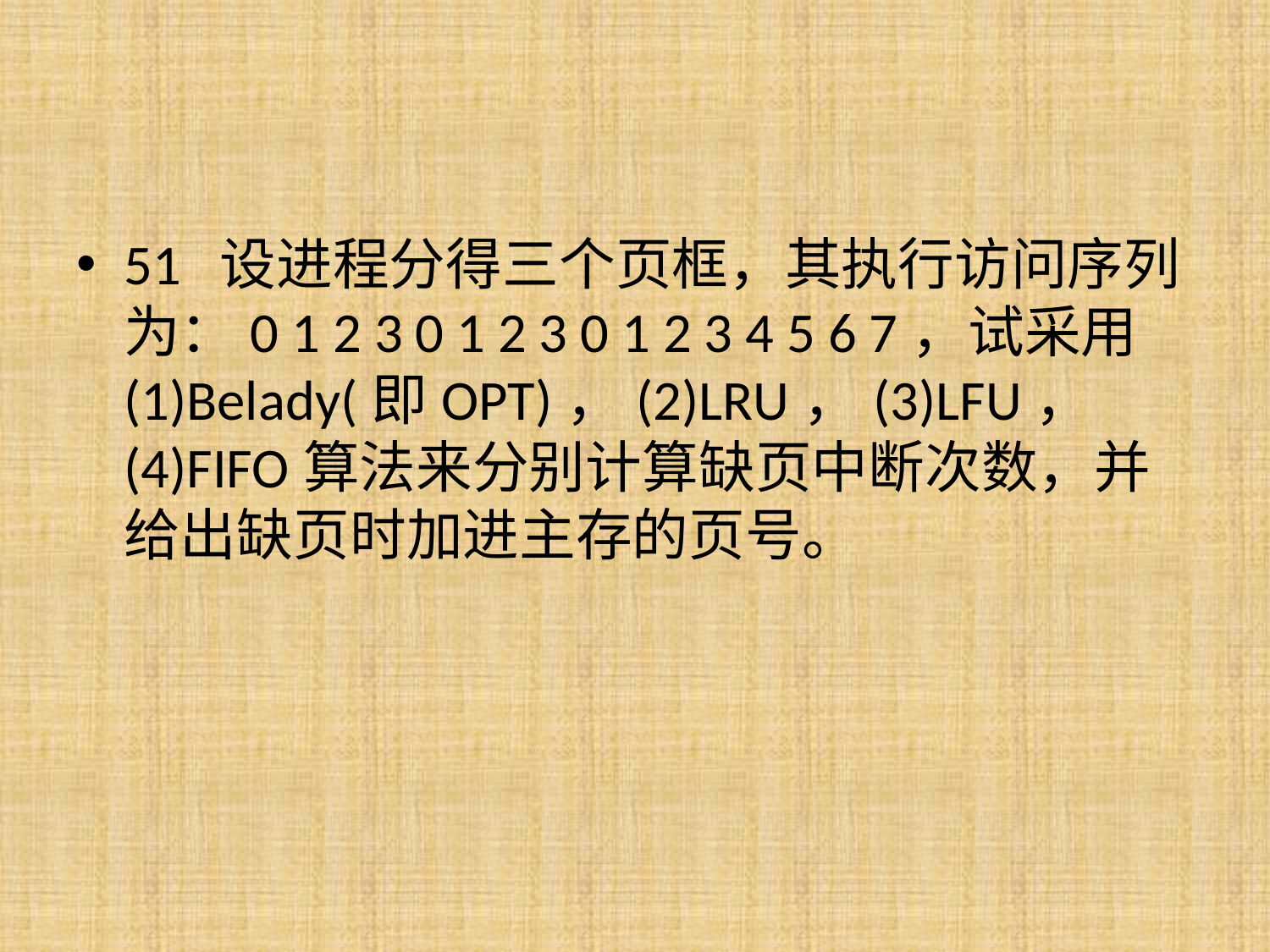

#
51  设进程分得三个页框，其执行访问序列为：0 1 2 3 0 1 2 3 0 1 2 3 4 5 6 7，试采用(1)Belady(即OPT)，(2)LRU，(3)LFU，(4)FIFO算法来分别计算缺页中断次数，并给出缺页时加进主存的页号。